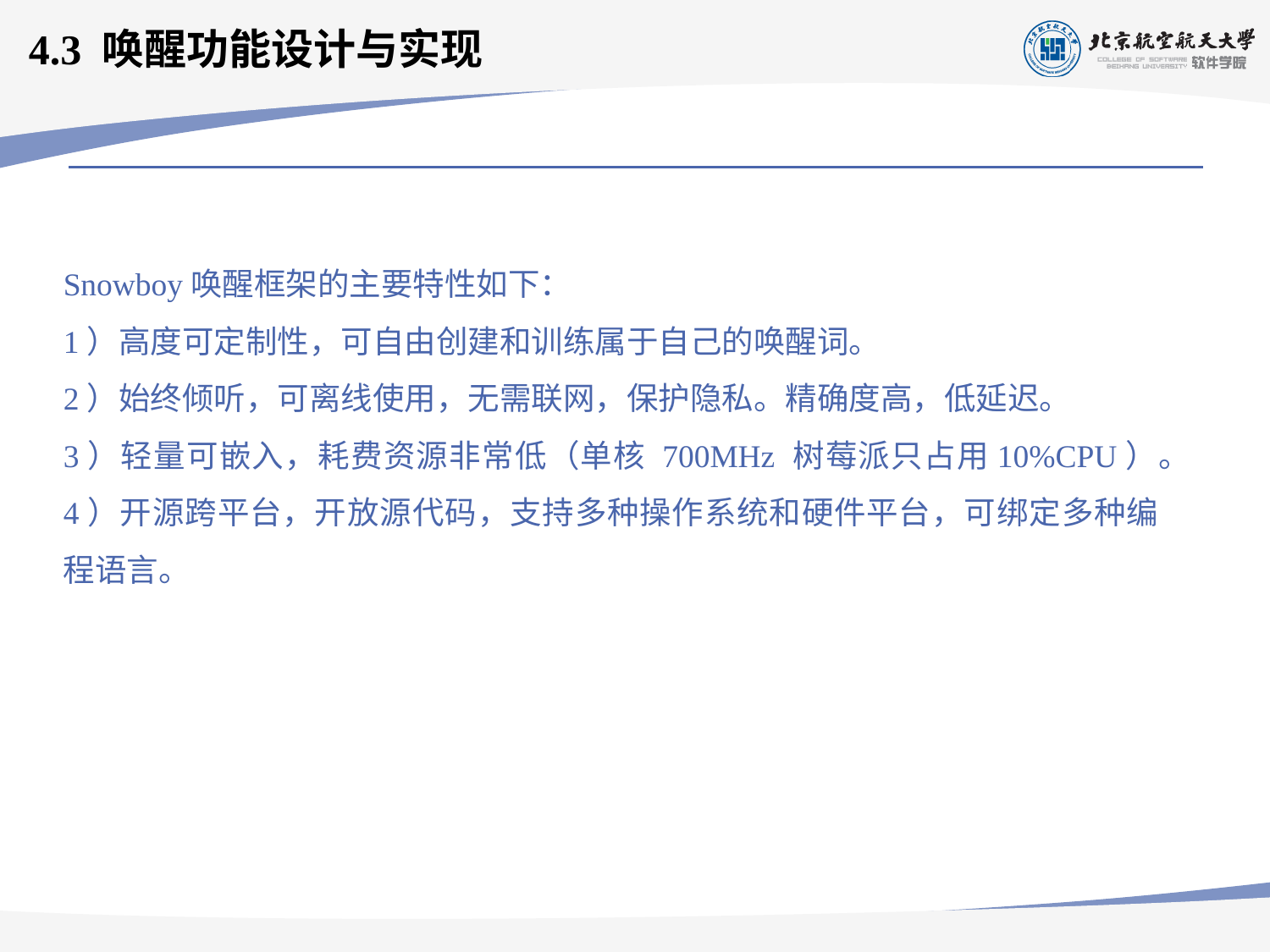

4.3 唤醒功能设计与实现
Snowboy唤醒框架的主要特性如下：
1）高度可定制性，可自由创建和训练属于自己的唤醒词。
2）始终倾听，可离线使用，无需联网，保护隐私。精确度高，低延迟。
3）轻量可嵌入，耗费资源非常低（单核 700MHz 树莓派只占用10%CPU）。
4）开源跨平台，开放源代码，支持多种操作系统和硬件平台，可绑定多种编程语言。